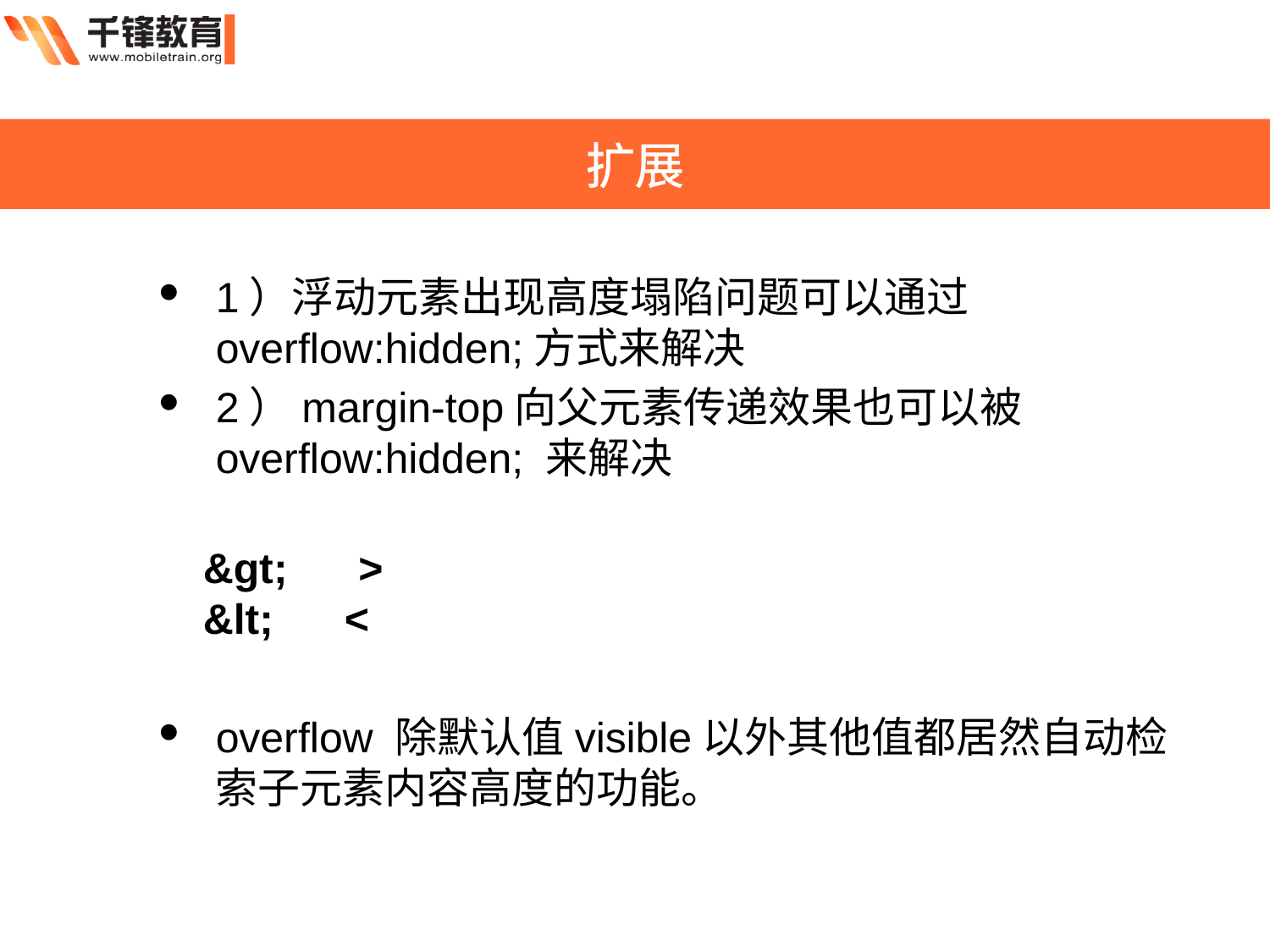

扩展
1）浮动元素出现高度塌陷问题可以通过overflow:hidden;方式来解决
2）margin-top向父元素传递效果也可以被overflow:hidden; 来解决

&gt;      >
&lt;      <

overflow 除默认值visible以外其他值都居然自动检索子元素内容高度的功能。